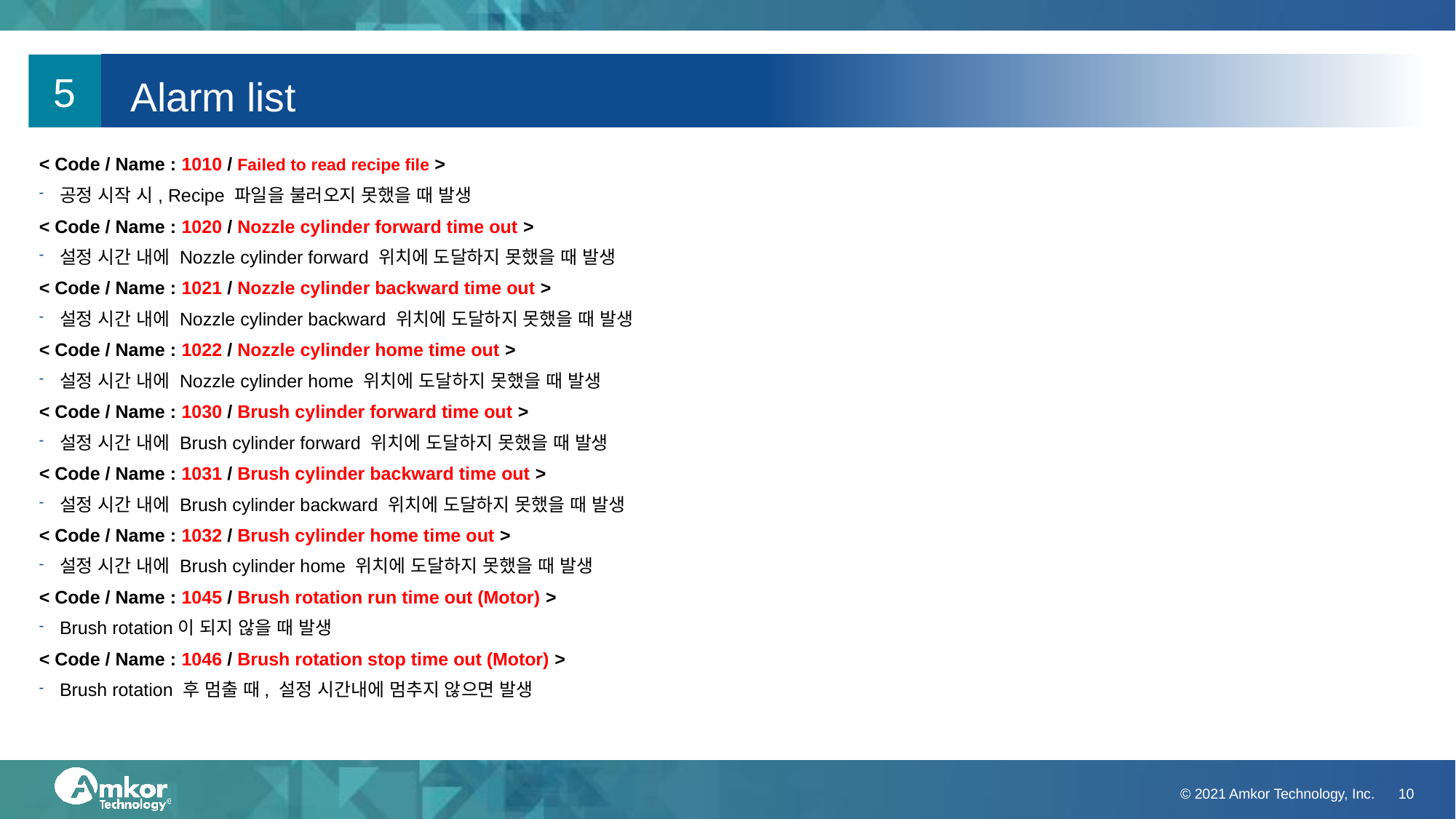

5
Alarm list
< Code / Name : 1010 / Failed to read recipe file >
공정 시작 시, Recipe 파일을 불러오지 못했을 때 발생
< Code / Name : 1020 / Nozzle cylinder forward time out >
설정 시간 내에 Nozzle cylinder forward 위치에 도달하지 못했을 때 발생
< Code / Name : 1021 / Nozzle cylinder backward time out >
설정 시간 내에 Nozzle cylinder backward 위치에 도달하지 못했을 때 발생
< Code / Name : 1022 / Nozzle cylinder home time out >
설정 시간 내에 Nozzle cylinder home 위치에 도달하지 못했을 때 발생
< Code / Name : 1030 / Brush cylinder forward time out >
설정 시간 내에 Brush cylinder forward 위치에 도달하지 못했을 때 발생
< Code / Name : 1031 / Brush cylinder backward time out >
설정 시간 내에 Brush cylinder backward 위치에 도달하지 못했을 때 발생
< Code / Name : 1032 / Brush cylinder home time out >
설정 시간 내에 Brush cylinder home 위치에 도달하지 못했을 때 발생
< Code / Name : 1045 / Brush rotation run time out (Motor) >
Brush rotation이 되지 않을 때 발생
< Code / Name : 1046 / Brush rotation stop time out (Motor) >
Brush rotation 후 멈출 때, 설정 시간내에 멈추지 않으면 발생